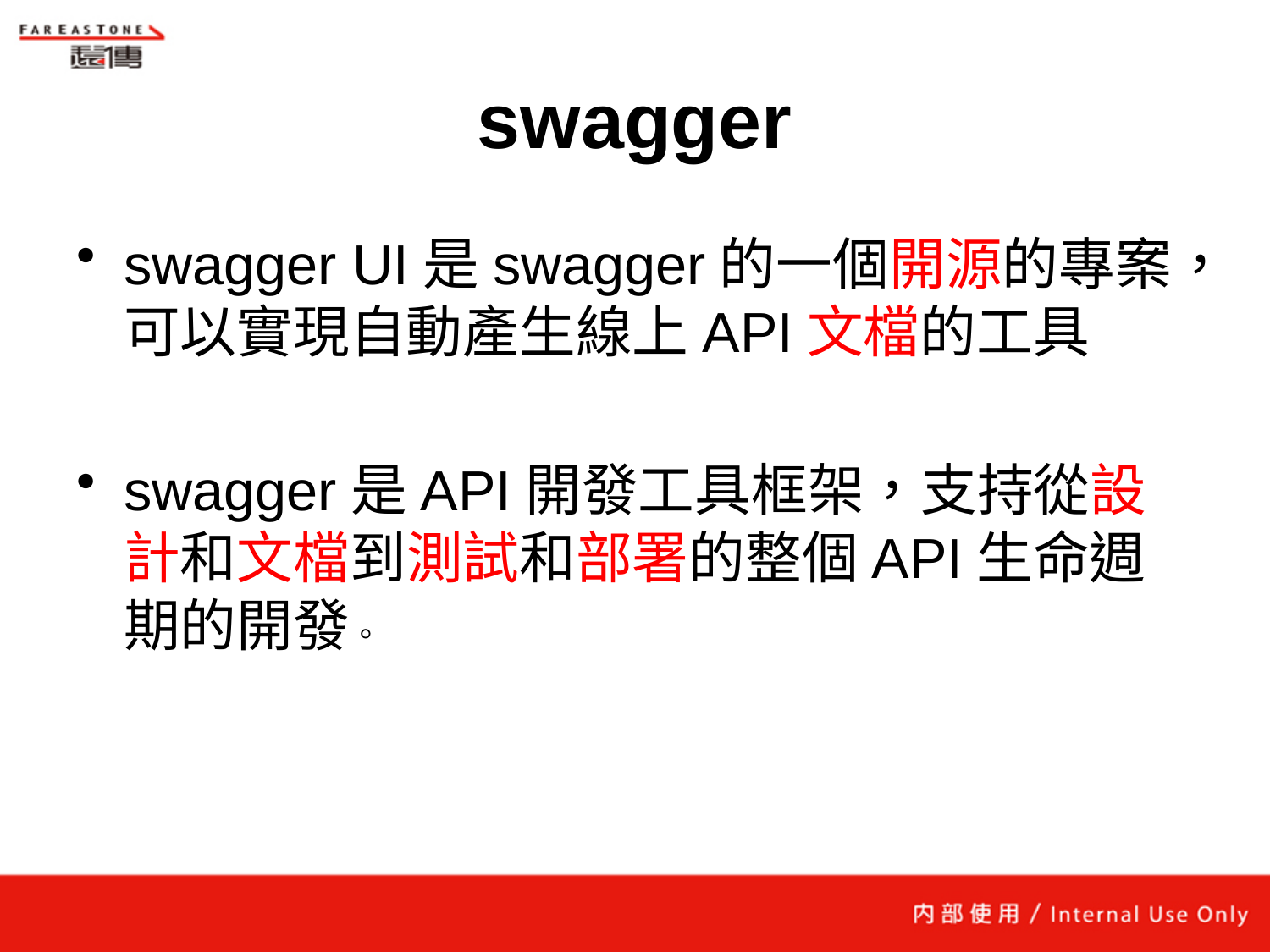

# swagger
swagger UI是swagger的一個開源的專案，可以實現自動產生線上API文檔的工具

swagger是API開發工具框架，支持從設計和文檔到測試和部署的整個API生命週期的開發。